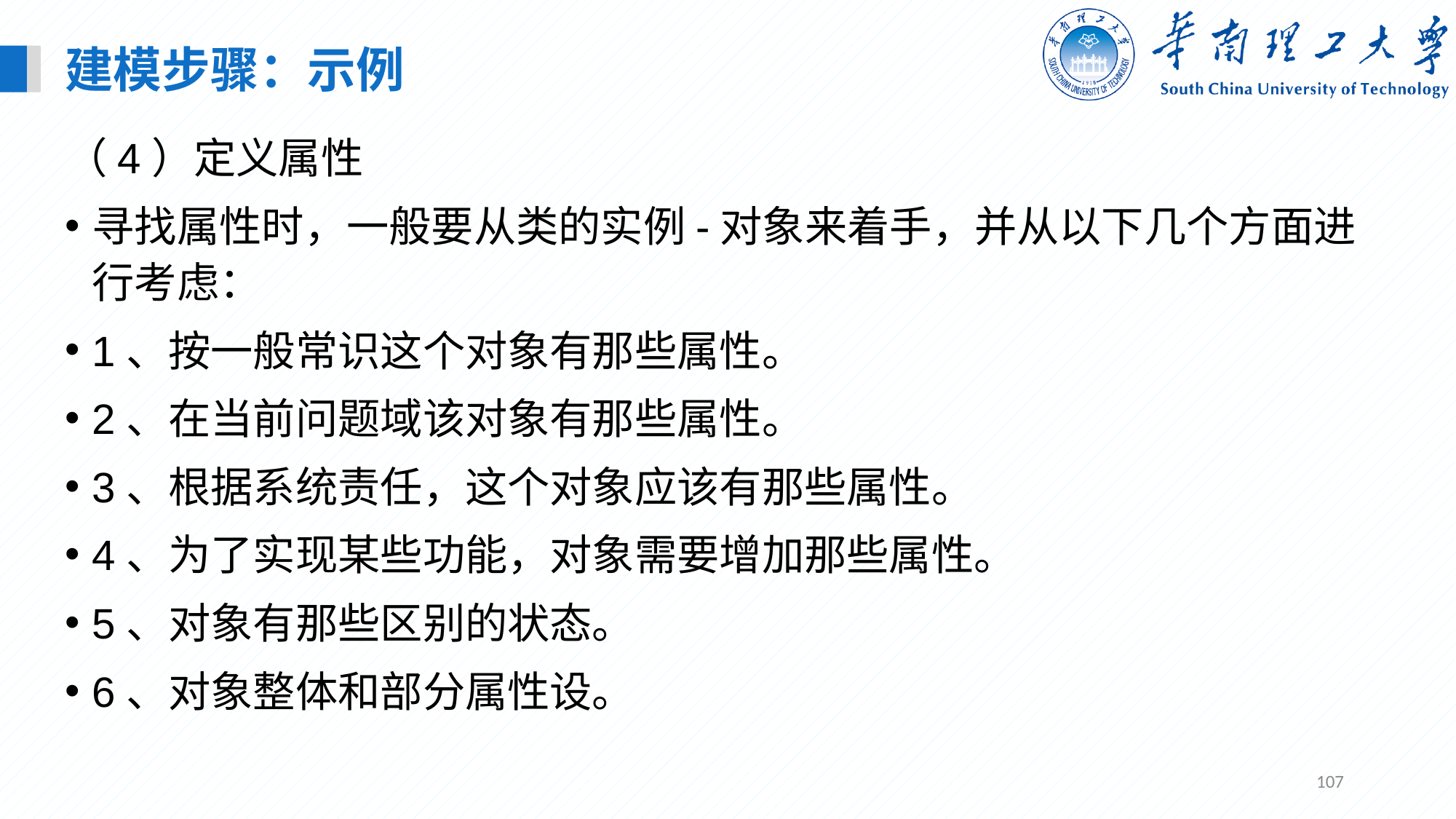

建模步骤：示例
（4）定义属性
寻找属性时，一般要从类的实例-对象来着手，并从以下几个方面进行考虑：
1、按一般常识这个对象有那些属性。
2、在当前问题域该对象有那些属性。
3、根据系统责任，这个对象应该有那些属性。
4、为了实现某些功能，对象需要增加那些属性。
5、对象有那些区别的状态。
6、对象整体和部分属性设。
107